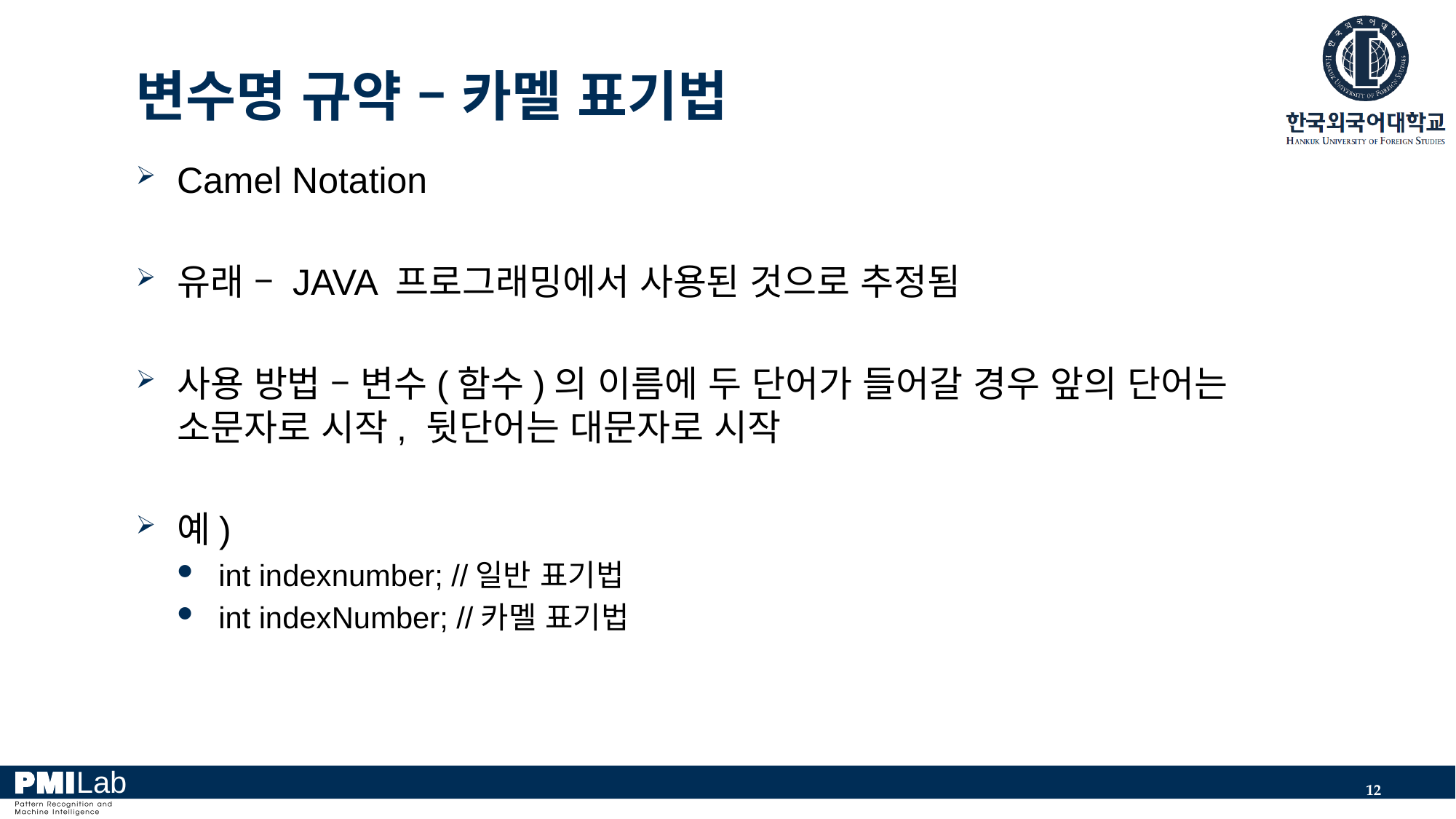

# 변수명 규약 – 카멜 표기법
Camel Notation

유래 – JAVA 프로그래밍에서 사용된 것으로 추정됨

사용 방법 – 변수(함수)의 이름에 두 단어가 들어갈 경우 앞의 단어는 소문자로 시작, 뒷단어는 대문자로 시작

예)
int indexnumber; //일반 표기법
int indexNumber; //카멜 표기법
12